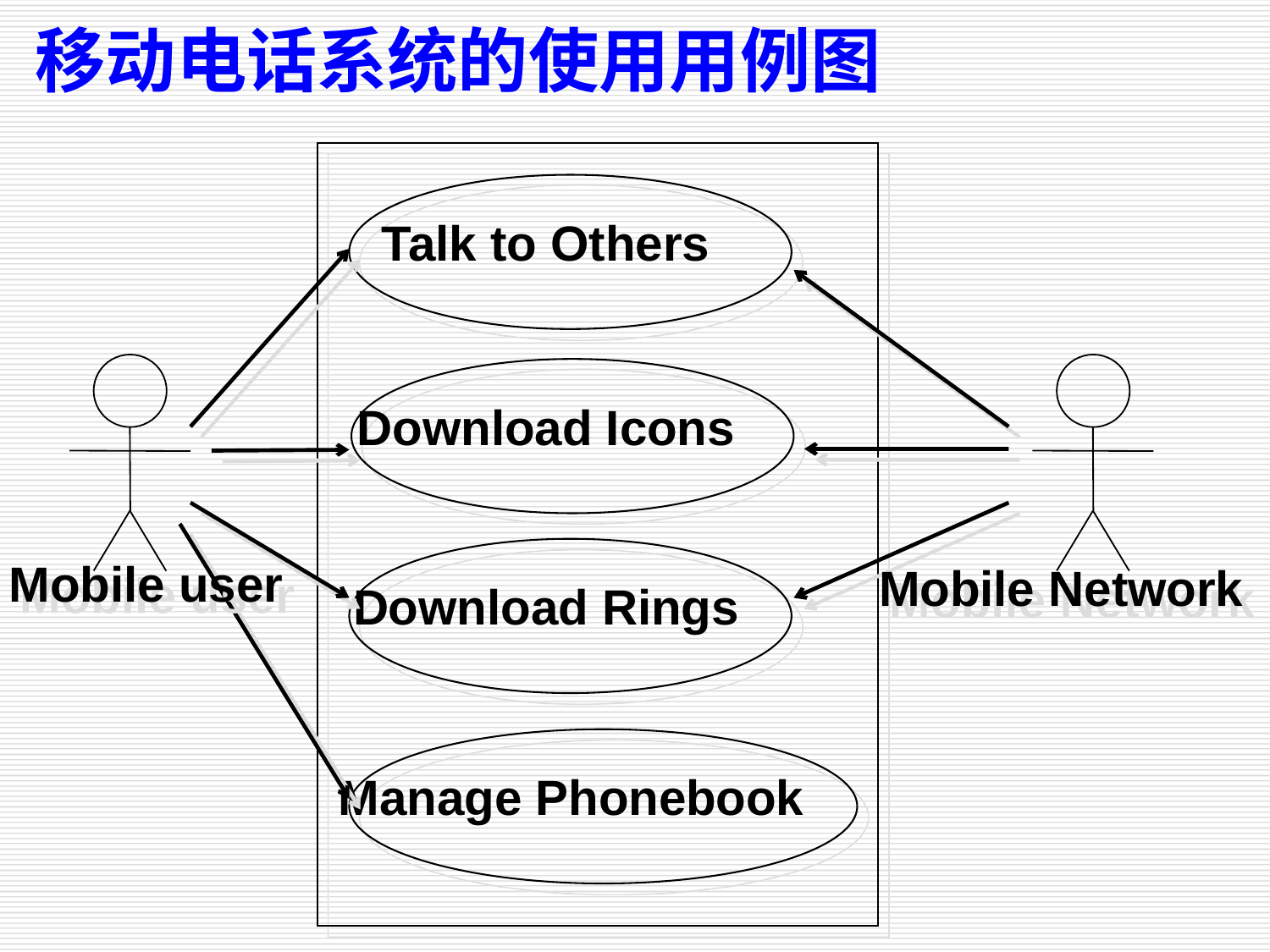

移动电话系统的使用用例图

Talk to Others

Download Icons

Mobile user
Mobile Network
Download Rings

Manage Phonebook